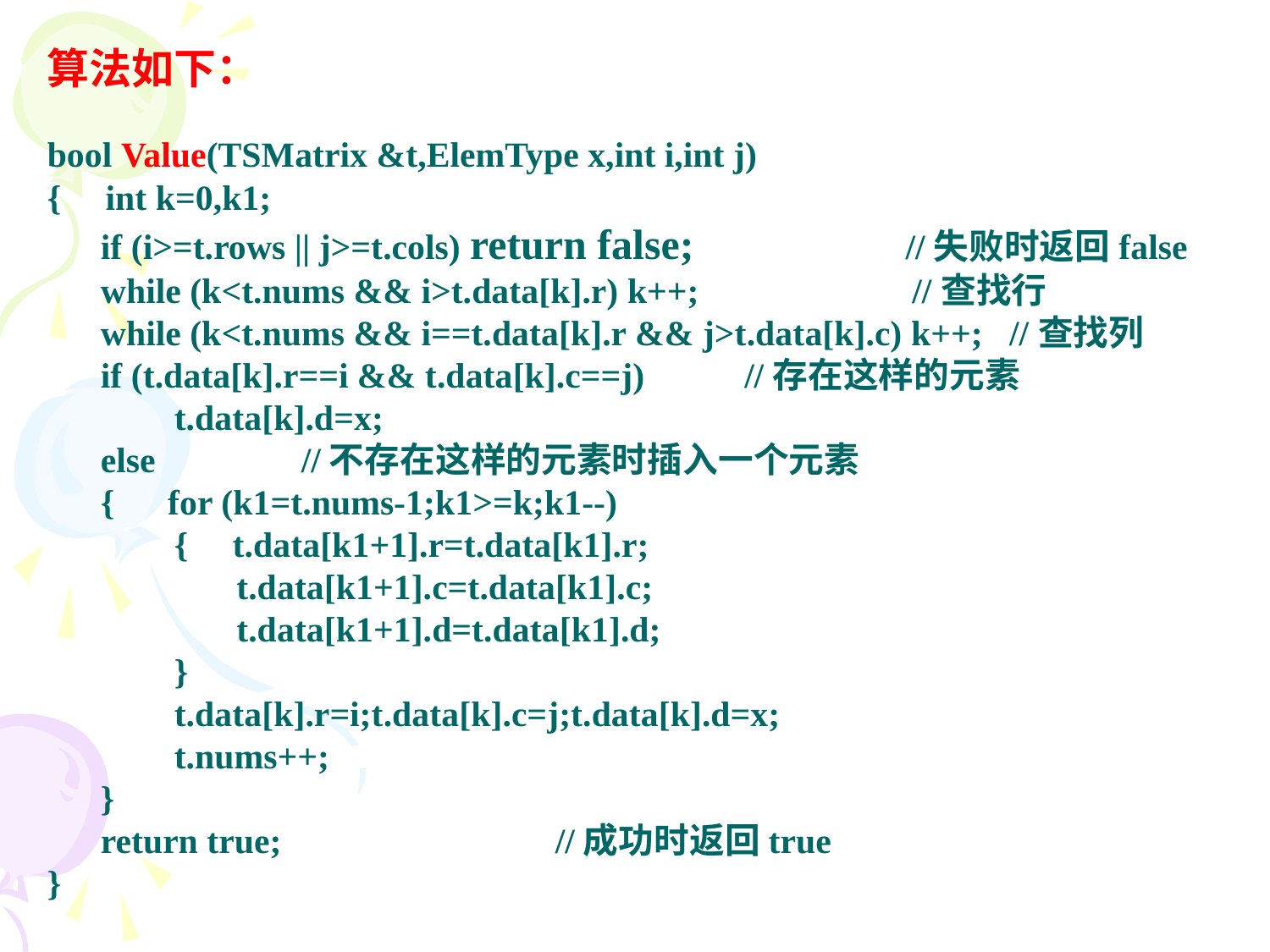

算法如下：
bool Value(TSMatrix &t,ElemType x,int i,int j)
{     int k=0,k1;
      if (i>=t.rows || j>=t.cols) return false;                    //失败时返回false
      while (k<t.nums && i>t.data[k].r) k++;                        //查找行
      while (k<t.nums && i==t.data[k].r && j>t.data[k].c) k++;   //查找列
      if (t.data[k].r==i && t.data[k].c==j)	       //存在这样的元素
	t.data[k].d=x;
      else		//不存在这样的元素时插入一个元素
      {      for (k1=t.nums-1;k1>=k;k1--)
	{     t.data[k1+1].r=t.data[k1].r;
	       t.data[k1+1].c=t.data[k1].c;
	       t.data[k1+1].d=t.data[k1].d;
	}
	t.data[k].r=i;t.data[k].c=j;t.data[k].d=x;
	t.nums++;
      }
      return true;			//成功时返回true
}